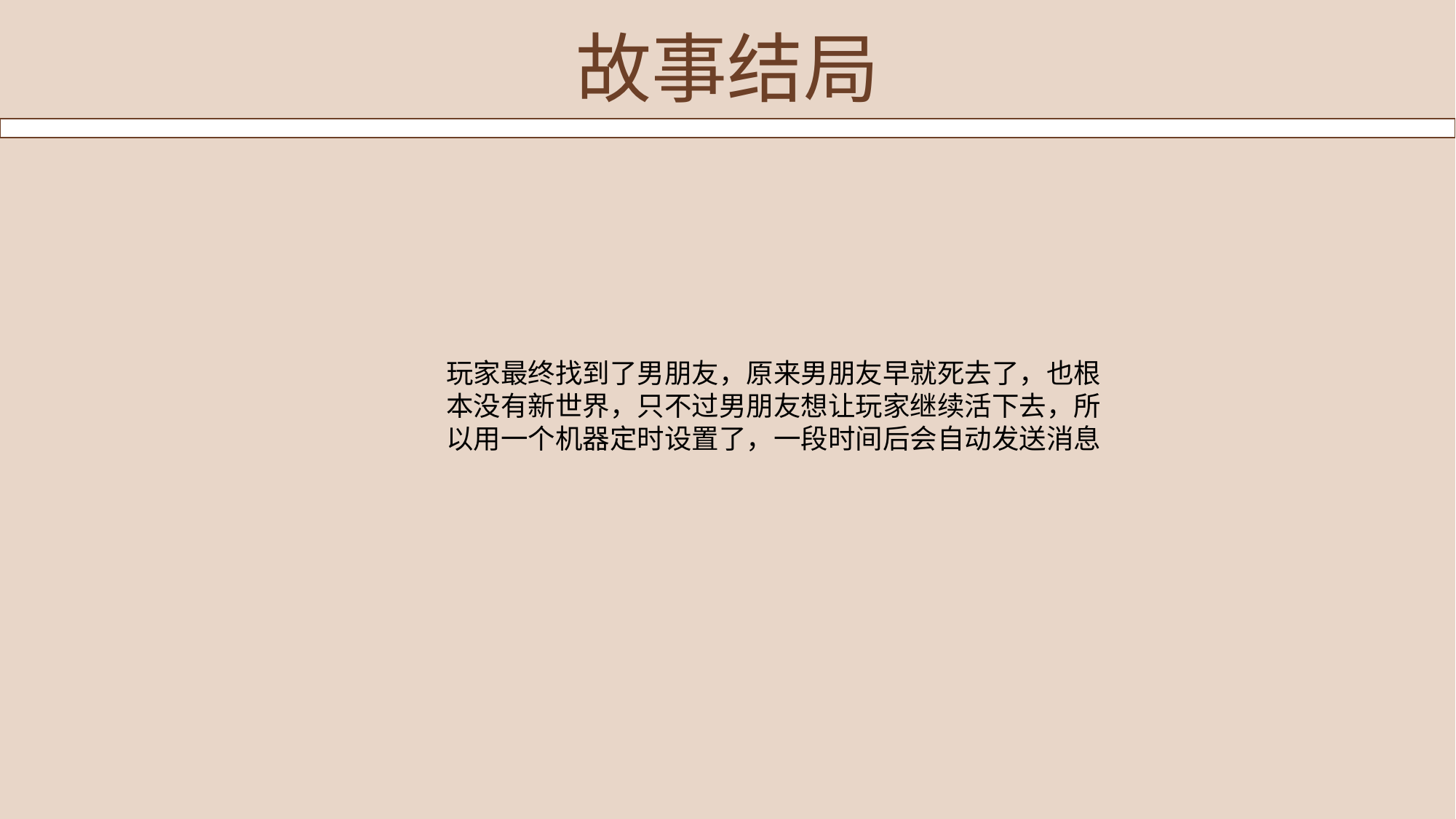

故事结局

玩家最终找到了男朋友，原来男朋友早就死去了，也根本没有新世界，只不过男朋友想让玩家继续活下去，所以用一个机器定时设置了，一段时间后会自动发送消息